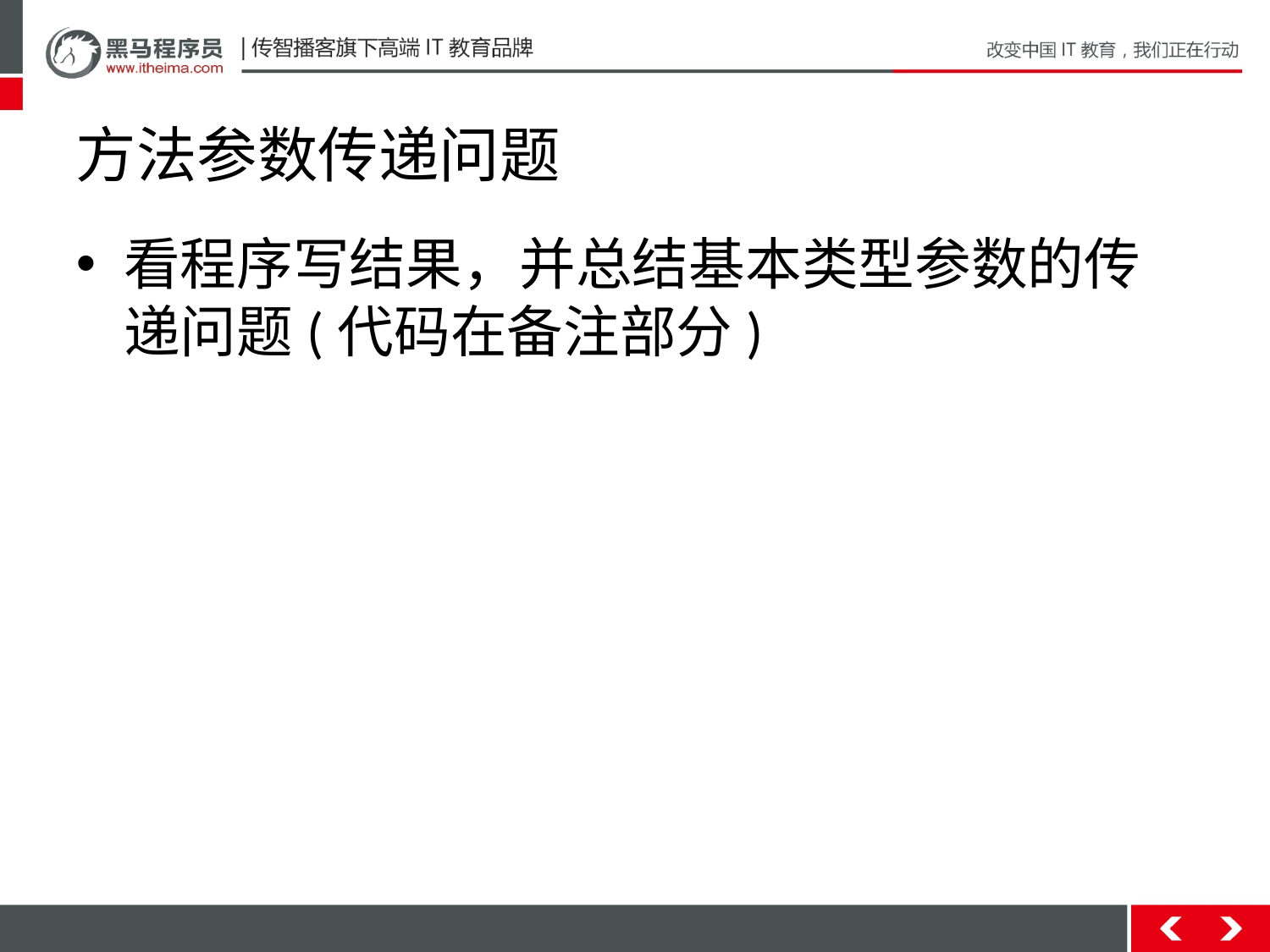

# 方法参数传递问题
看程序写结果，并总结基本类型参数的传递问题(代码在备注部分)